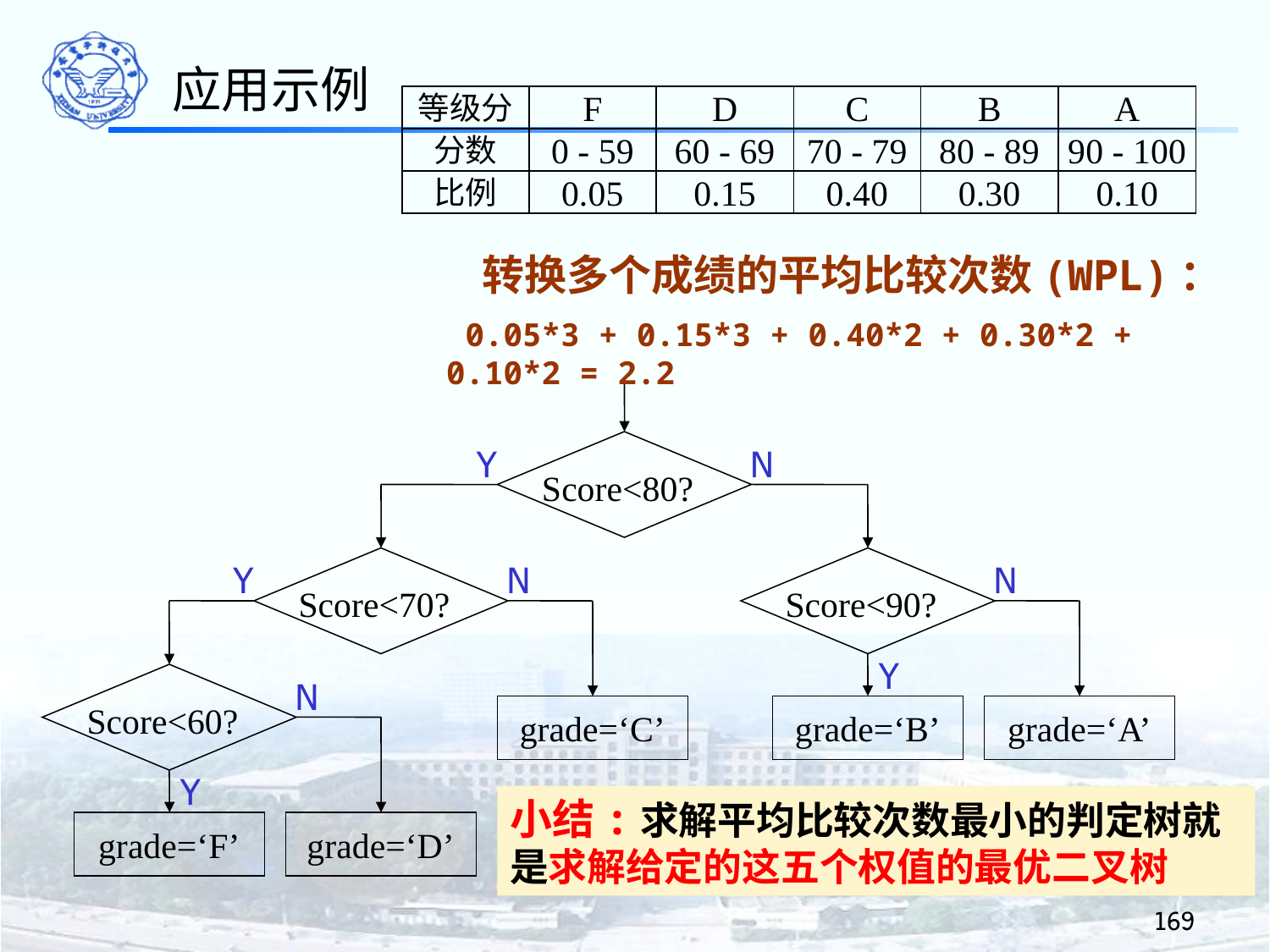

应用示例
等级分
F
D
C
B
A
分数
0 - 59
60 - 69
70 - 79
80 - 89
90 - 100
比例
0.05
0.15
0.40
0.30
0.10
转换多个成绩的平均比较次数(WPL)：
 0.05*3 + 0.15*3 + 0.40*2 + 0.30*2 + 0.10*2 = 2.2

Score<80?
Y
N

Score<70?
Score<90?
Y
N
N

Y
Score<60?
N
grade=‘C’
grade=‘B’
grade=‘A’

Y
grade=‘F’
grade=‘D’

小结:求解平均比较次数最小的判定树就是求解给定的这五个权值的最优二叉树
169